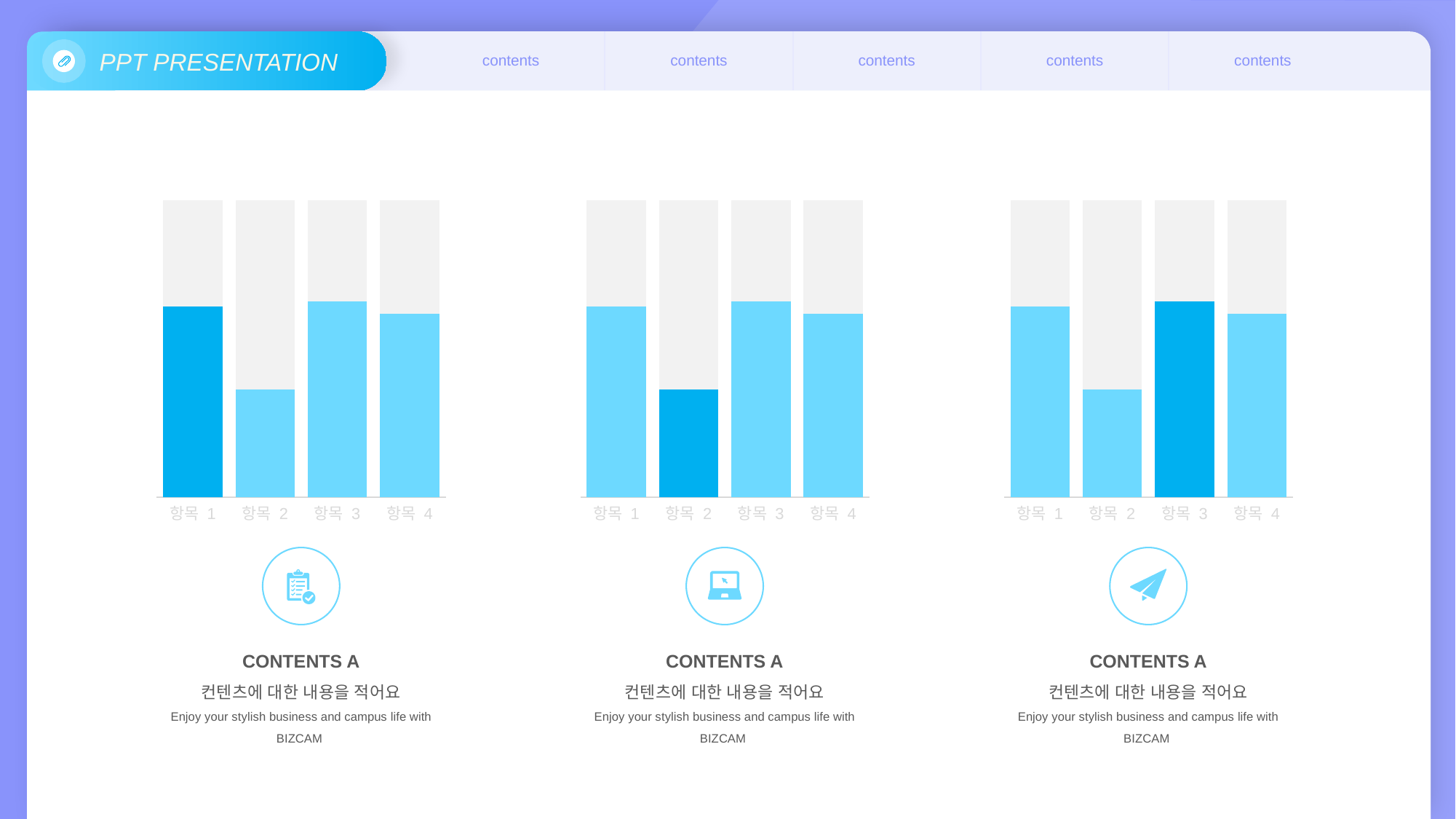

PPT PRESENTATION

| contents | contents | contents | contents | contents |
| --- | --- | --- | --- | --- |

### Chart

| Category | 계열 1 | 계열 2 |
|---|---|---|
| 항목 1 | 4.3 | 2.4 |
| 항목 2 | 2.5 | 4.4 |
| 항목 3 | 3.5 | 1.8 |
| 항목 4 | 4.5 | 2.8 |

### Chart

| Category | 계열 1 | 계열 2 |
|---|---|---|
| 항목 1 | 4.3 | 2.4 |
| 항목 2 | 2.5 | 4.4 |
| 항목 3 | 3.5 | 1.8 |
| 항목 4 | 4.5 | 2.8 |

### Chart

| Category | 계열 1 | 계열 2 |
|---|---|---|
| 항목 1 | 4.3 | 2.4 |
| 항목 2 | 2.5 | 4.4 |
| 항목 3 | 3.5 | 1.8 |
| 항목 4 | 4.5 | 2.8 |

CONTENTS A
컨텐츠에 대한 내용을 적어요
Enjoy your stylish business and campus life with BIZCAM
CONTENTS A
컨텐츠에 대한 내용을 적어요
Enjoy your stylish business and campus life with BIZCAM
CONTENTS A
컨텐츠에 대한 내용을 적어요
Enjoy your stylish business and campus life with BIZCAM